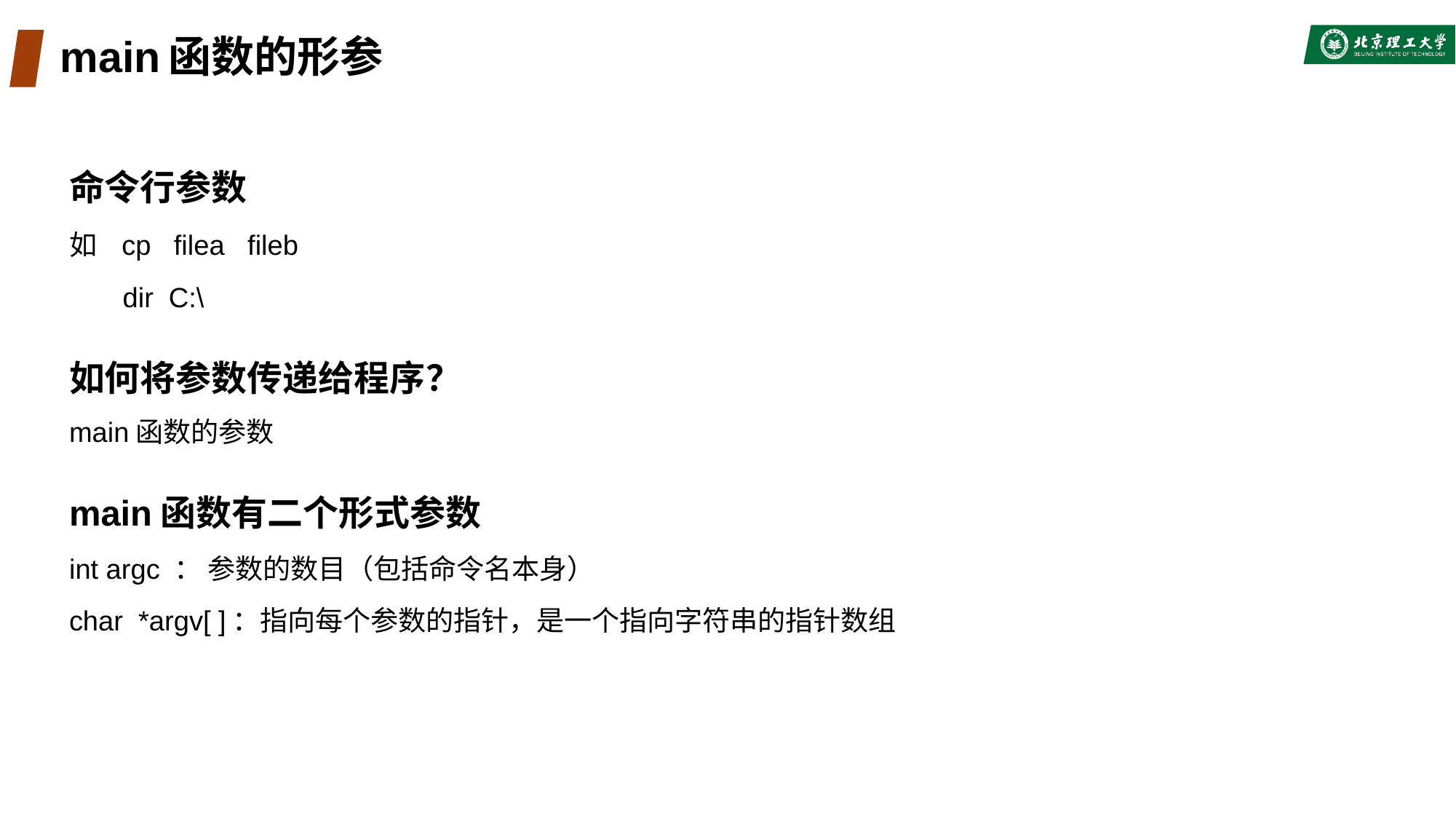

# main函数的形参
命令行参数
如   cp   filea   fileb
       dir  C:\
如何将参数传递给程序？
main函数的参数
main函数有二个形式参数
int argc ： 参数的数目（包括命令名本身）
char  *argv[ ]：指向每个参数的指针，是一个指向字符串的指针数组